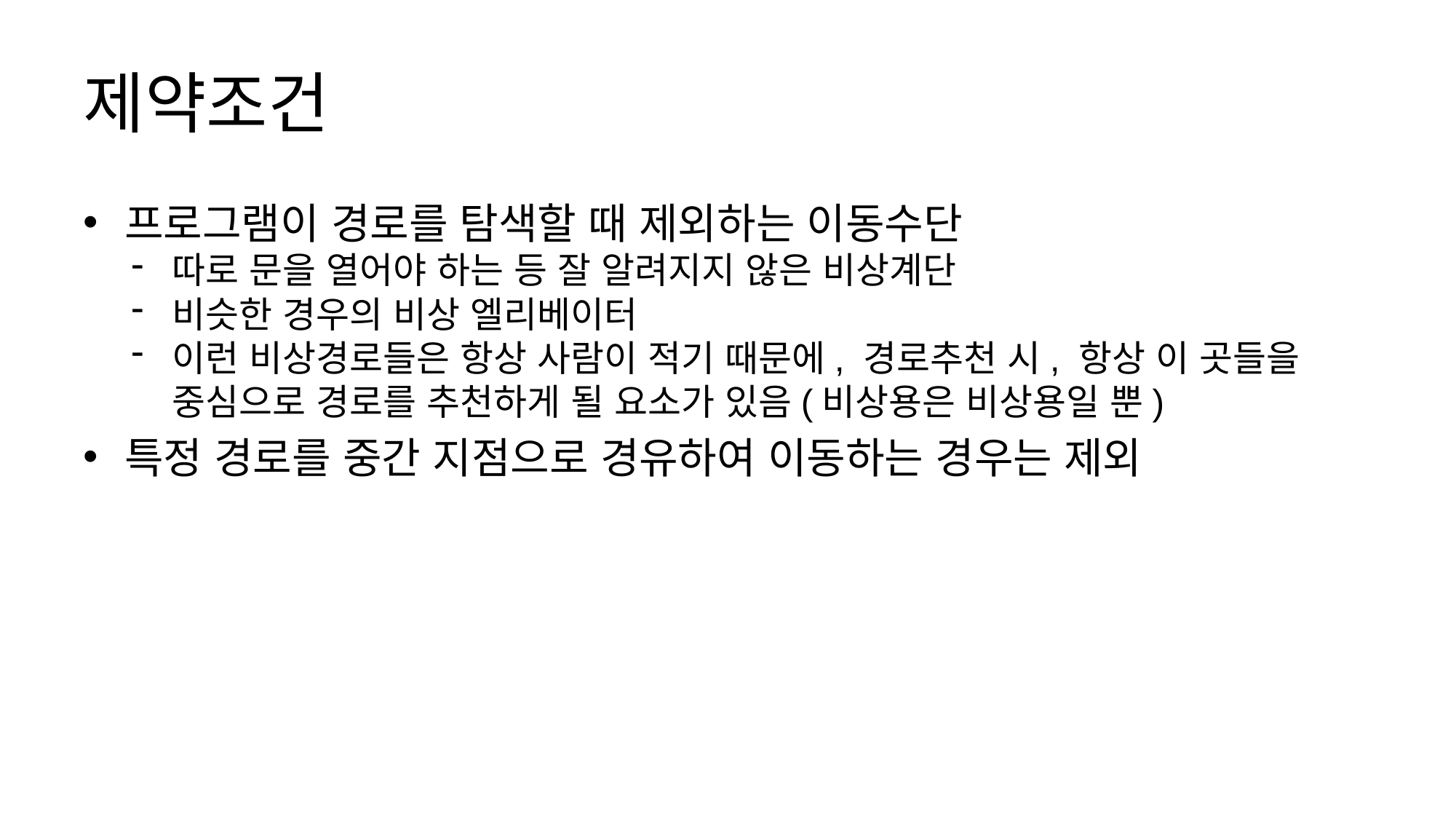

# 제약조건
프로그램이 경로를 탐색할 때 제외하는 이동수단
따로 문을 열어야 하는 등 잘 알려지지 않은 비상계단
비슷한 경우의 비상 엘리베이터
이런 비상경로들은 항상 사람이 적기 때문에, 경로추천 시, 항상 이 곳들을 중심으로 경로를 추천하게 될 요소가 있음(비상용은 비상용일 뿐)
특정 경로를 중간 지점으로 경유하여 이동하는 경우는 제외